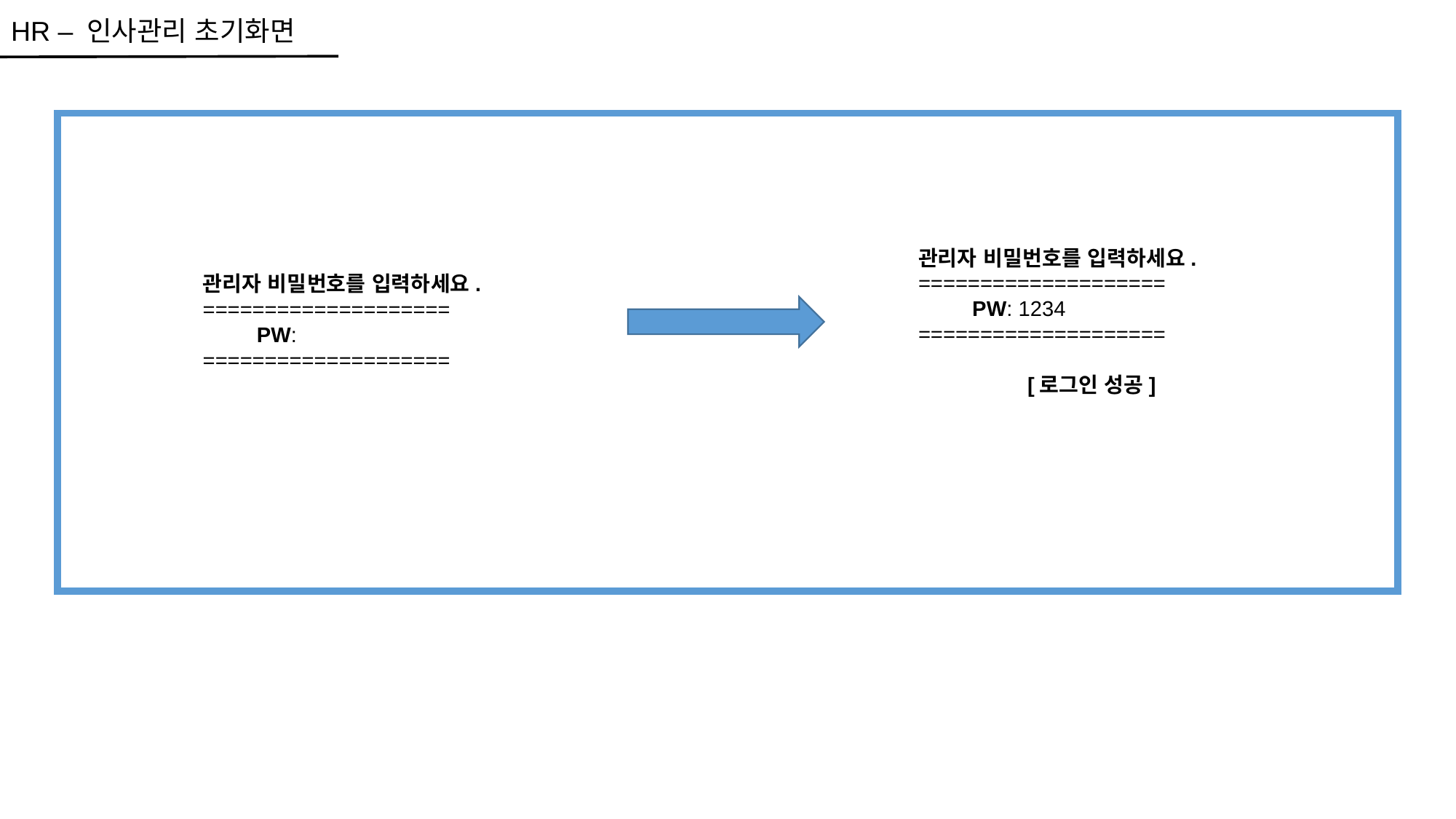

HR – 인사관리 초기화면

관리자 비밀번호를 입력하세요.
====================
         PW: 1234
====================

	[로그인 성공]
관리자 비밀번호를 입력하세요.
====================
         PW:
====================